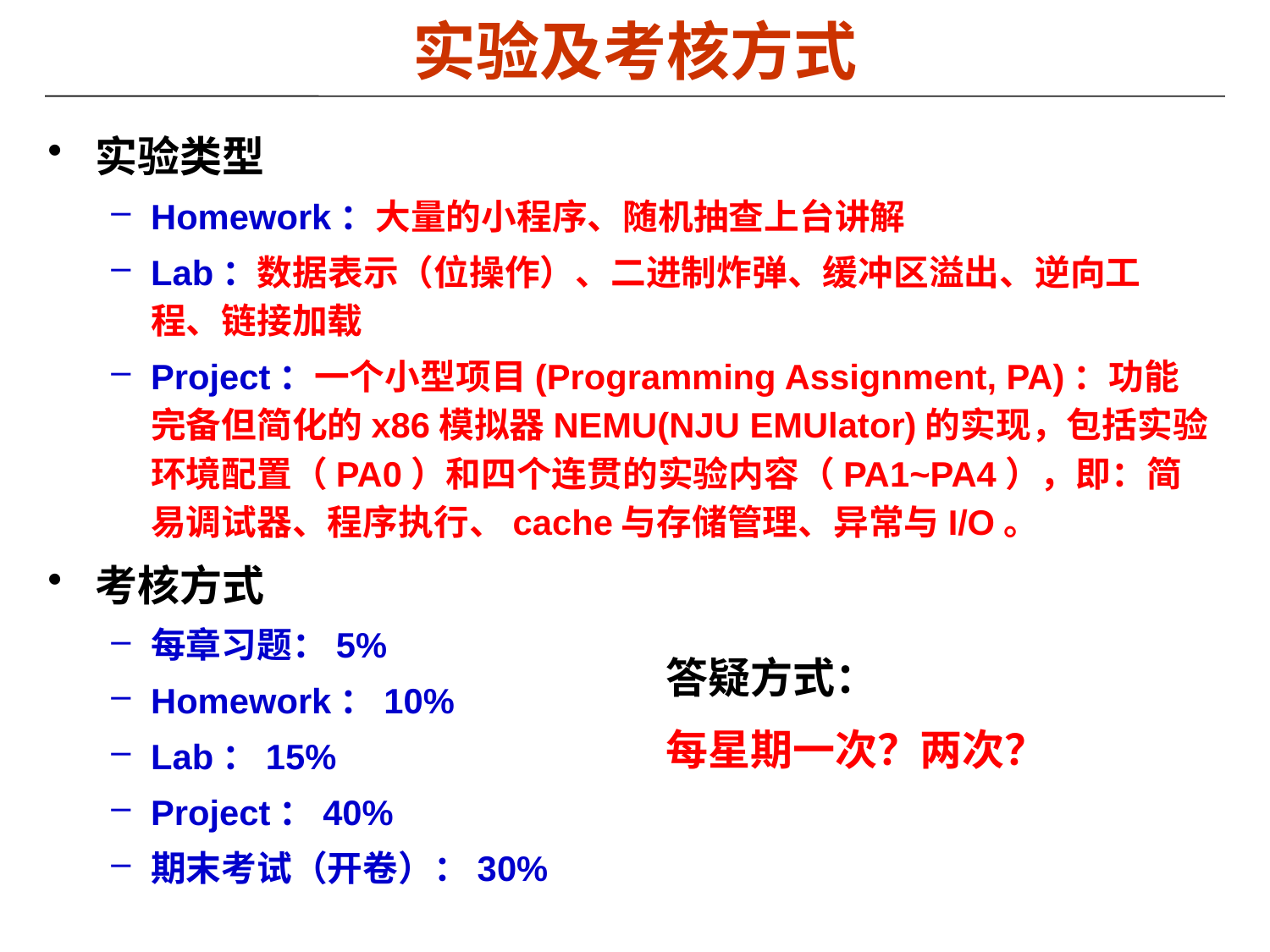

# 实验及考核方式
实验类型
Homework：大量的小程序、随机抽查上台讲解
Lab：数据表示（位操作）、二进制炸弹、缓冲区溢出、逆向工程、链接加载
Project：一个小型项目(Programming Assignment, PA)：功能完备但简化的x86模拟器NEMU(NJU EMUlator)的实现，包括实验环境配置（PA0）和四个连贯的实验内容（PA1~PA4），即：简易调试器、程序执行、cache与存储管理、异常与I/O。
考核方式
每章习题：5%
Homework：10%
Lab：15%
Project：40%
期末考试（开卷）：30%
答疑方式：
每星期一次？两次？